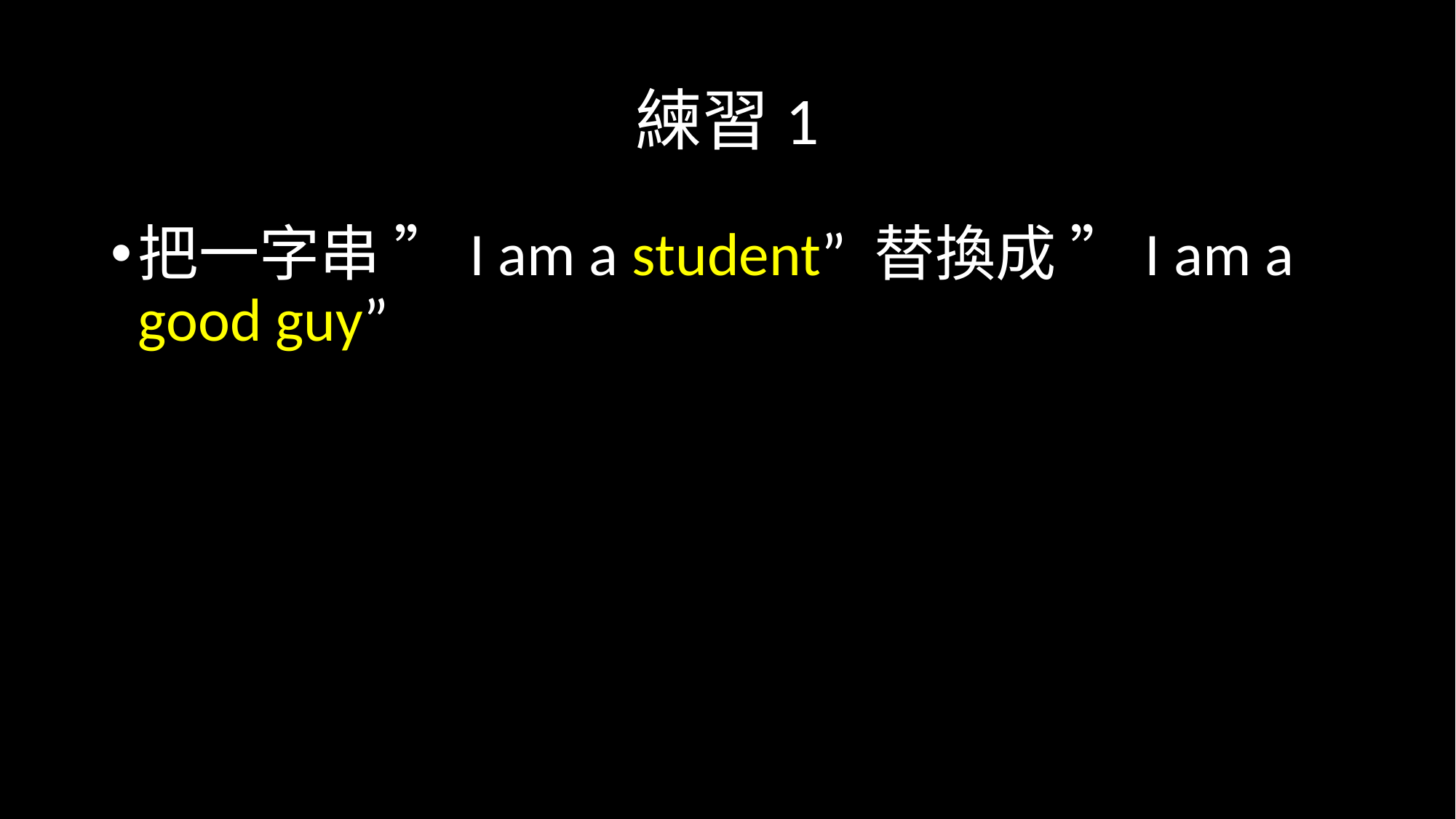

# 練習1
把一字串 ”I am a student” 替換成 ”I am a good guy”